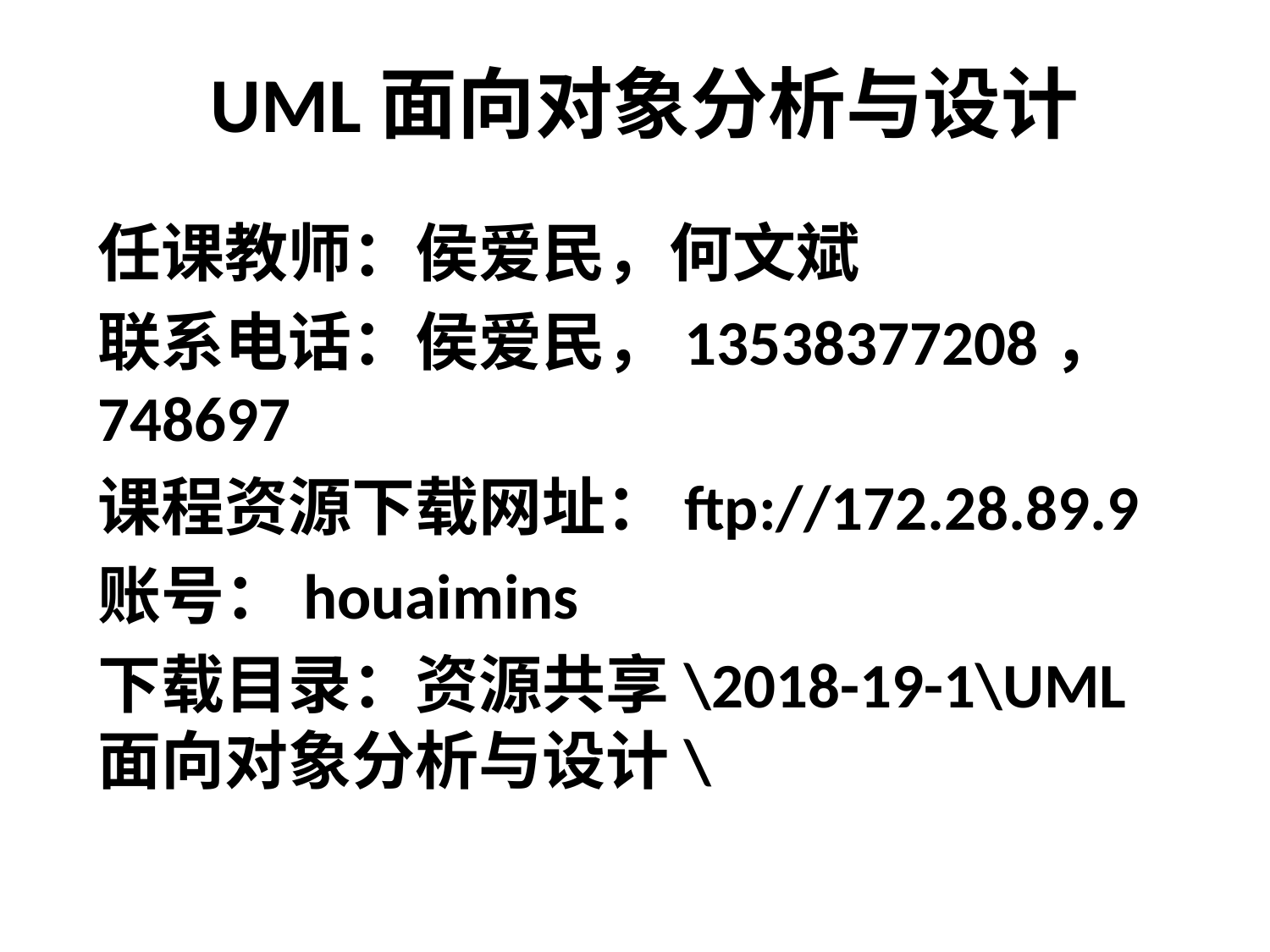

# UML面向对象分析与设计
任课教师：侯爱民，何文斌
联系电话：侯爱民，13538377208， 748697
课程资源下载网址：ftp://172.28.89.9
账号：houaimins
下载目录：资源共享\2018-19-1\UML面向对象分析与设计\